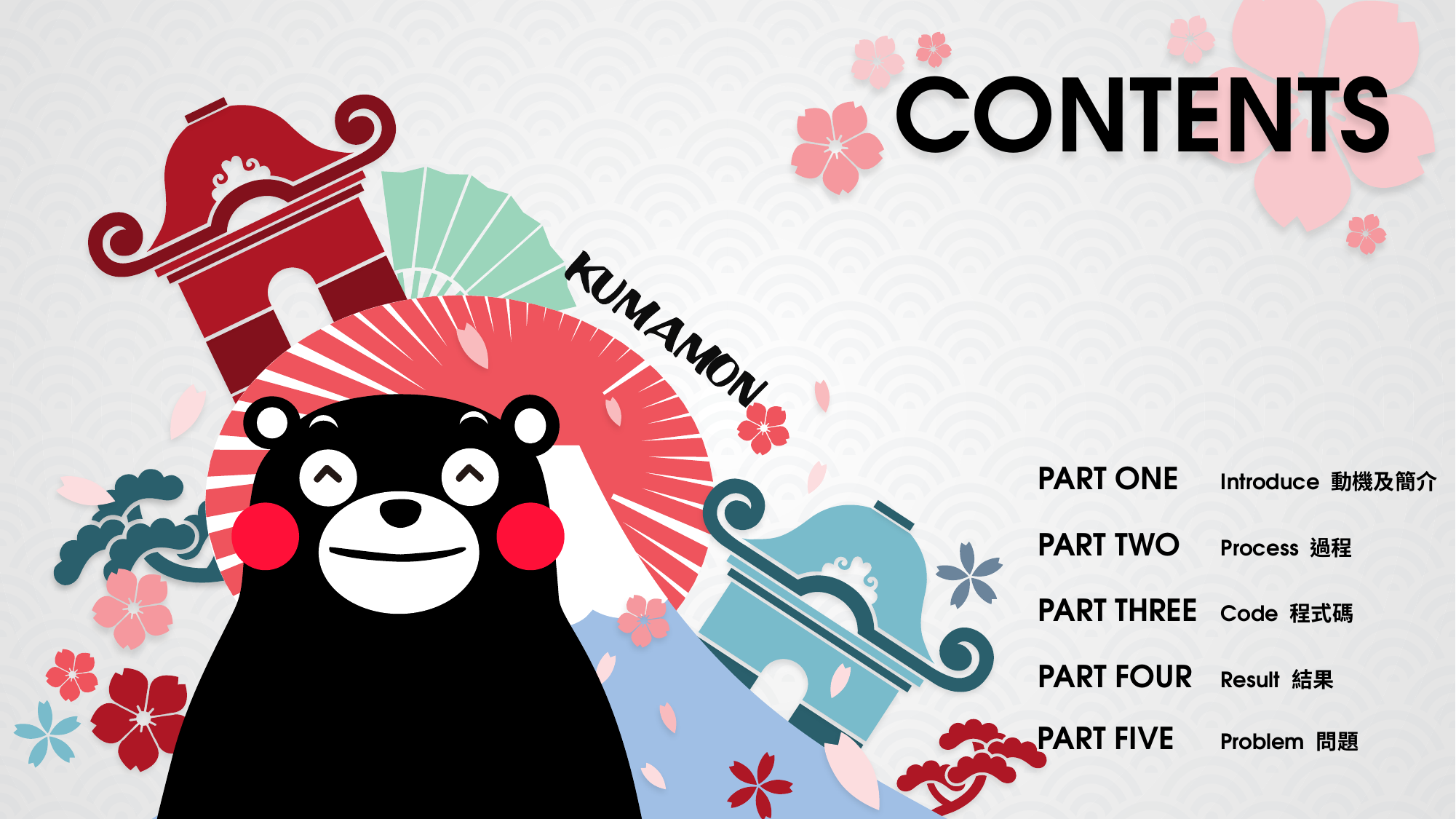

CONTENTS

PART ONE

Introduce 動機及簡介

PART TWO
Process 過程

PART THREE

Code 程式碼

PART FOUR

Result 結果

PART FIVE

Problem 問題